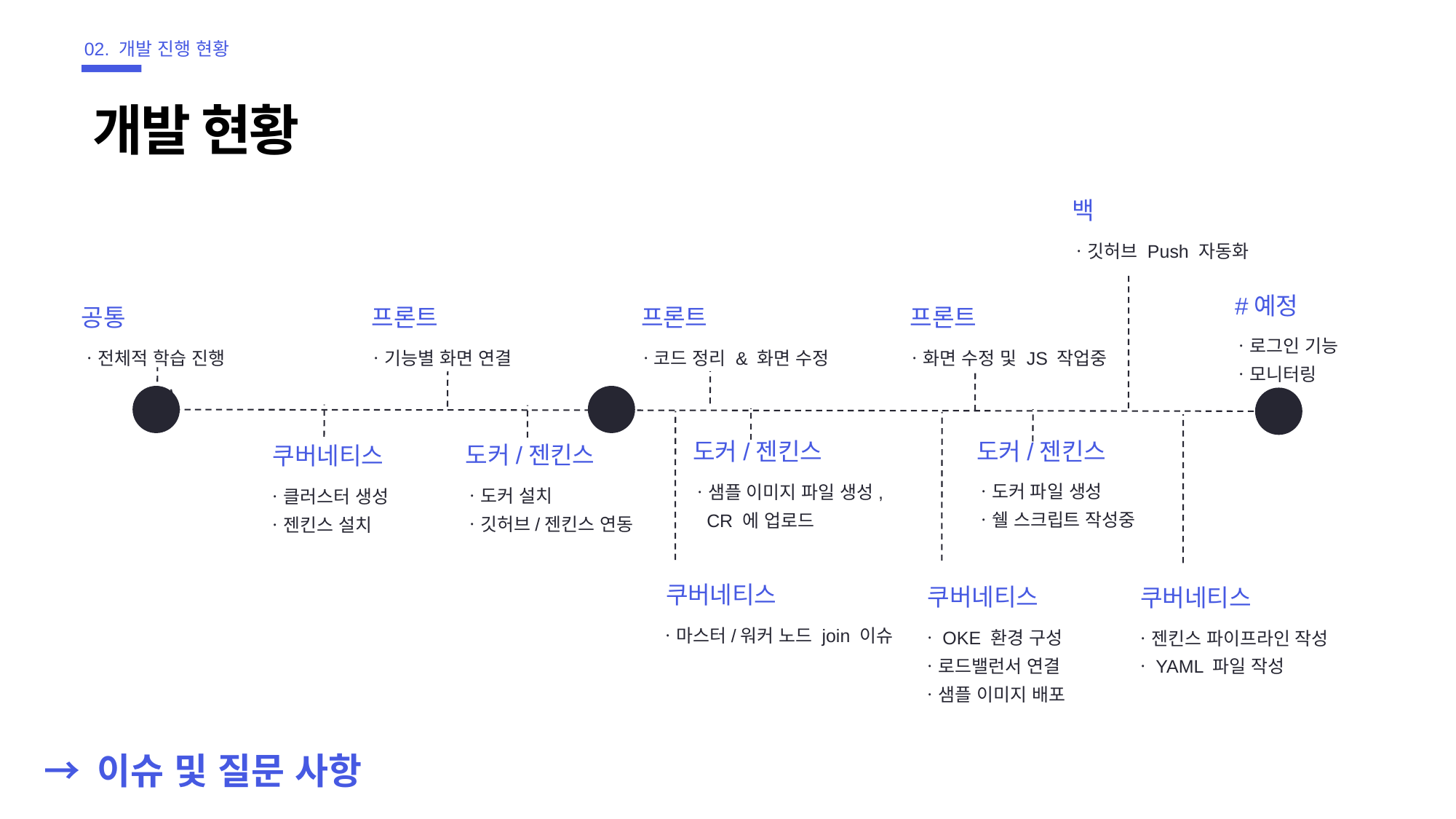

02. 개발 진행 현황

개발 현황
백
ㆍ깃허브 Push 자동화
#예정
프론트
공통
프론트
프론트
ㆍ로그인 기능
ㆍ모니터링
ㆍ코드 정리 & 화면 수정
ㆍ전체적 학습 진행
ㆍ화면 수정 및 JS 작업중
ㆍ기능별 화면 연결
5월
6월
7월
도커/젠킨스
도커/젠킨스
도커/젠킨스
쿠버네티스
ㆍ도커 파일 생성
ㆍ쉘 스크립트 작성중
ㆍ샘플 이미지 파일 생성,
   CR 에 업로드
ㆍ도커 설치
ㆍ깃허브/젠킨스 연동
ㆍ클러스터 생성
ㆍ젠킨스 설치
쿠버네티스
쿠버네티스
쿠버네티스
ㆍ마스터/워커 노드 join 이슈
ㆍOKE 환경 구성
ㆍ로드밸런서 연결
ㆍ샘플 이미지 배포
ㆍ젠킨스 파이프라인 작성
ㆍYAML 파일 작성
→ 이슈 및 질문 사항